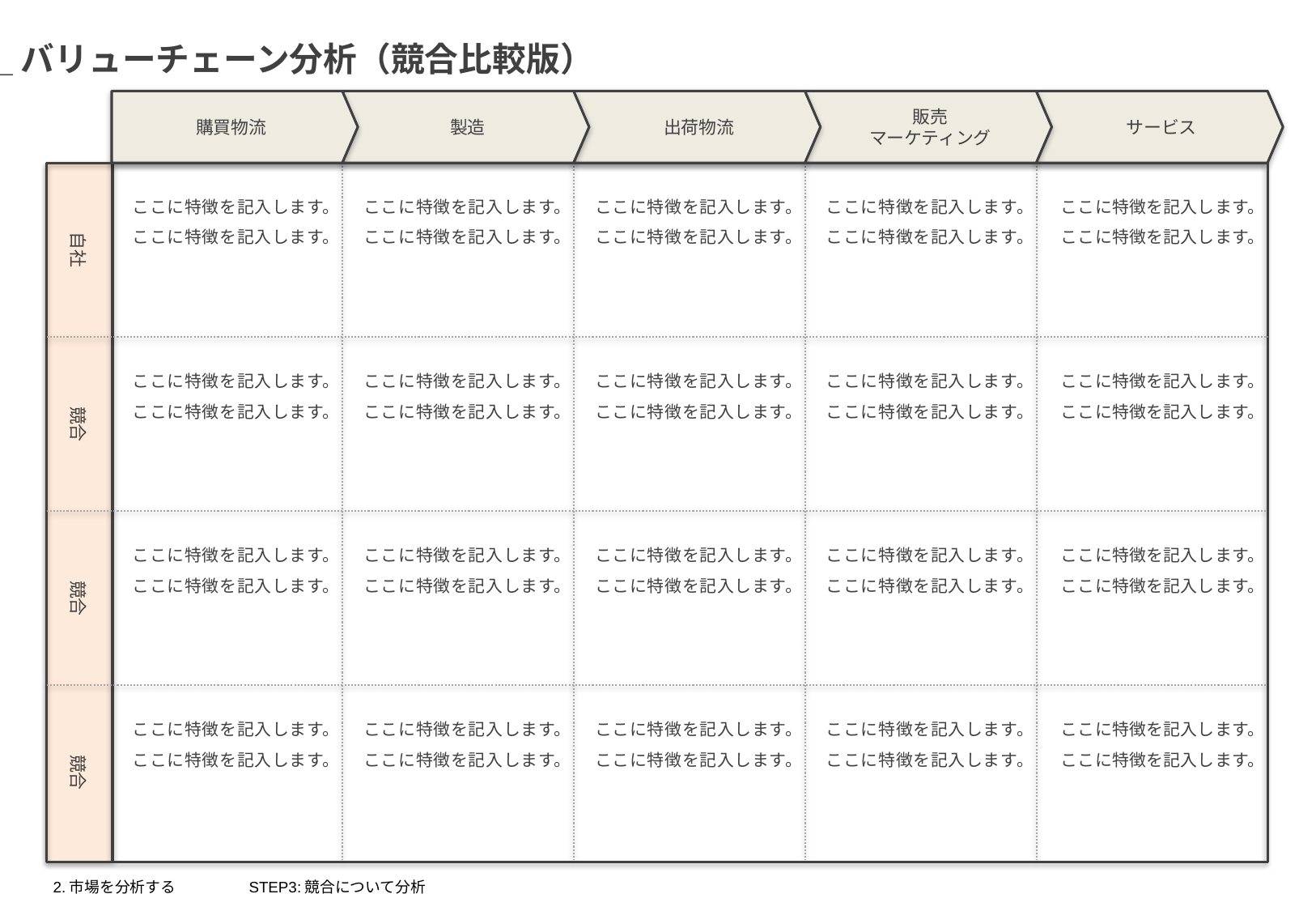

20_バリューチェーン分析（競合比較版）

販売
マーケティング
購買物流
製造
出荷物流
サービス

自社
ここに特徴を記入します。ここに特徴を記入します。
ここに特徴を記入します。ここに特徴を記入します。
ここに特徴を記入します。ここに特徴を記入します。
ここに特徴を記入します。ここに特徴を記入します。
ここに特徴を記入します。ここに特徴を記入します。
競合
ここに特徴を記入します。ここに特徴を記入します。
ここに特徴を記入します。ここに特徴を記入します。
ここに特徴を記入します。ここに特徴を記入します。
ここに特徴を記入します。ここに特徴を記入します。
ここに特徴を記入します。ここに特徴を記入します。
競合
ここに特徴を記入します。ここに特徴を記入します。
ここに特徴を記入します。ここに特徴を記入します。
ここに特徴を記入します。ここに特徴を記入します。
ここに特徴を記入します。ここに特徴を記入します。
ここに特徴を記入します。ここに特徴を記入します。
競合
ここに特徴を記入します。ここに特徴を記入します。
ここに特徴を記入します。ここに特徴を記入します。
ここに特徴を記入します。ここに特徴を記入します。
ここに特徴を記入します。ここに特徴を記入します。
ここに特徴を記入します。ここに特徴を記入します。
2.市場を分析する
STEP3:競合について分析